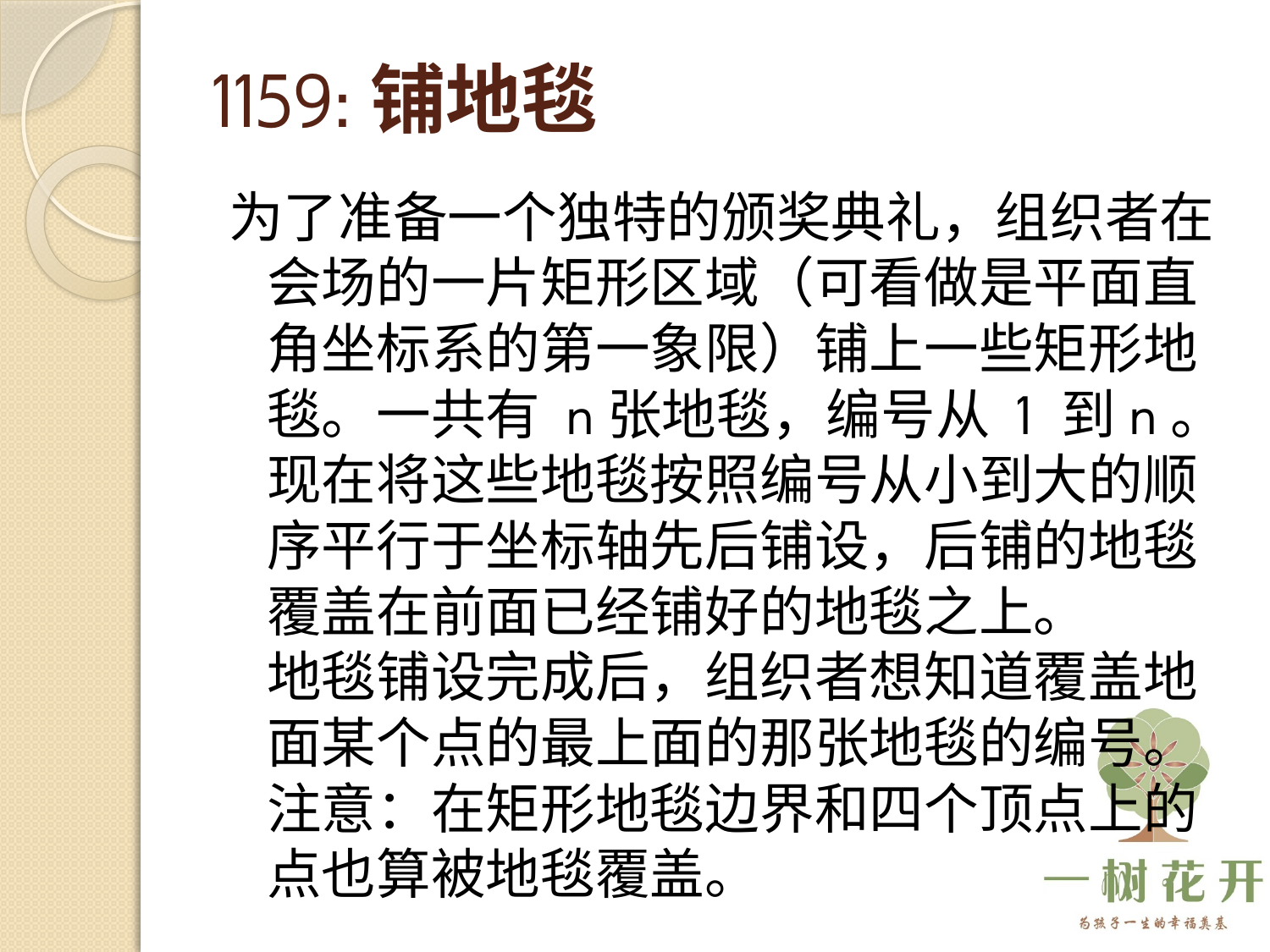

# 1159:铺地毯
为了准备一个独特的颁奖典礼，组织者在会场的一片矩形区域（可看做是平面直角坐标系的第一象限）铺上一些矩形地毯。一共有 n张地毯，编号从 1 到n。现在将这些地毯按照编号从小到大的顺序平行于坐标轴先后铺设，后铺的地毯覆盖在前面已经铺好的地毯之上。
地毯铺设完成后，组织者想知道覆盖地面某个点的最上面的那张地毯的编号。注意：在矩形地毯边界和四个顶点上的点也算被地毯覆盖。